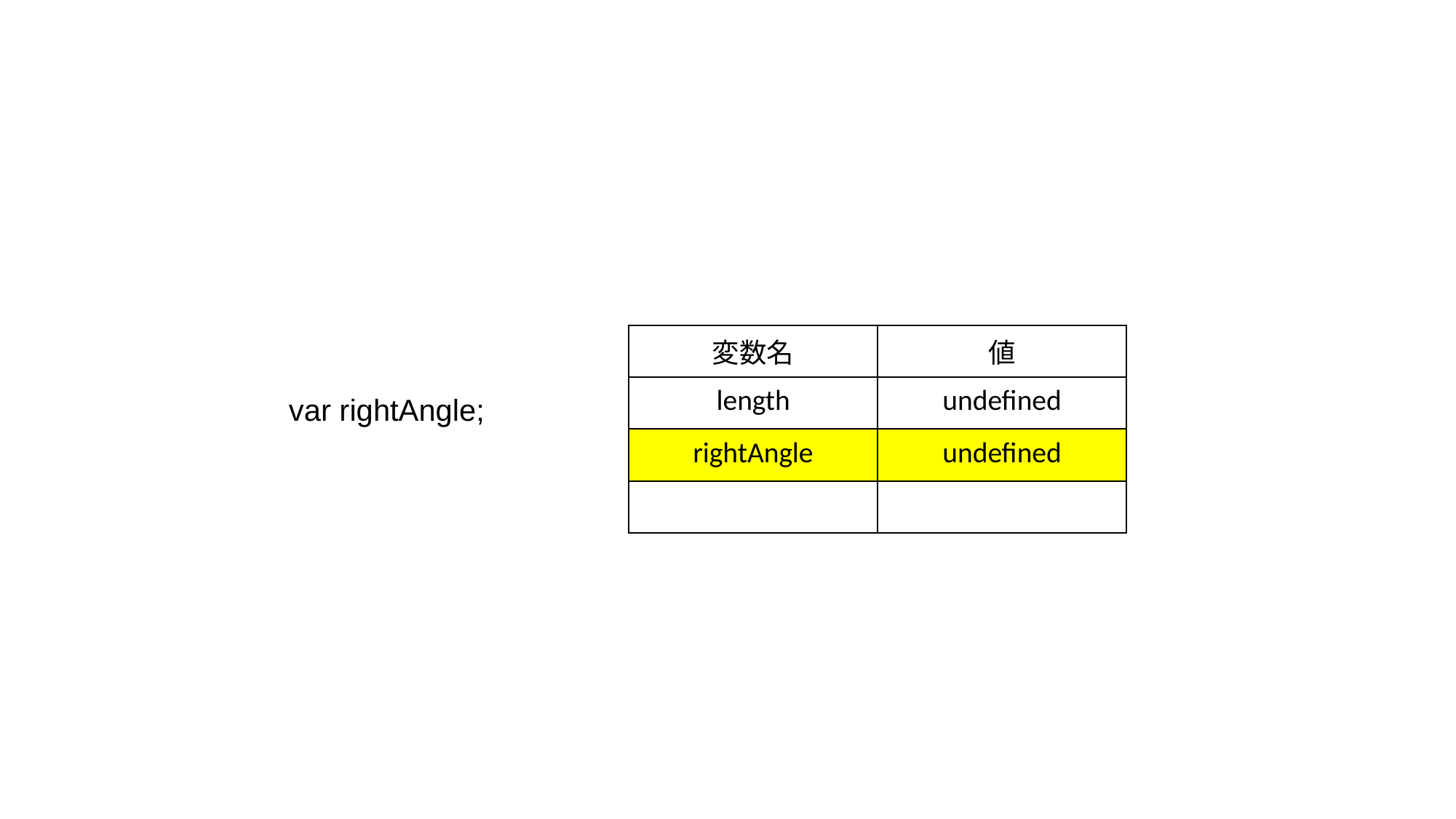

#
| 変数名 | 値 |
| --- | --- |
| length | undefined |
| rightAngle | undefined |
|  |  |
var rightAngle;